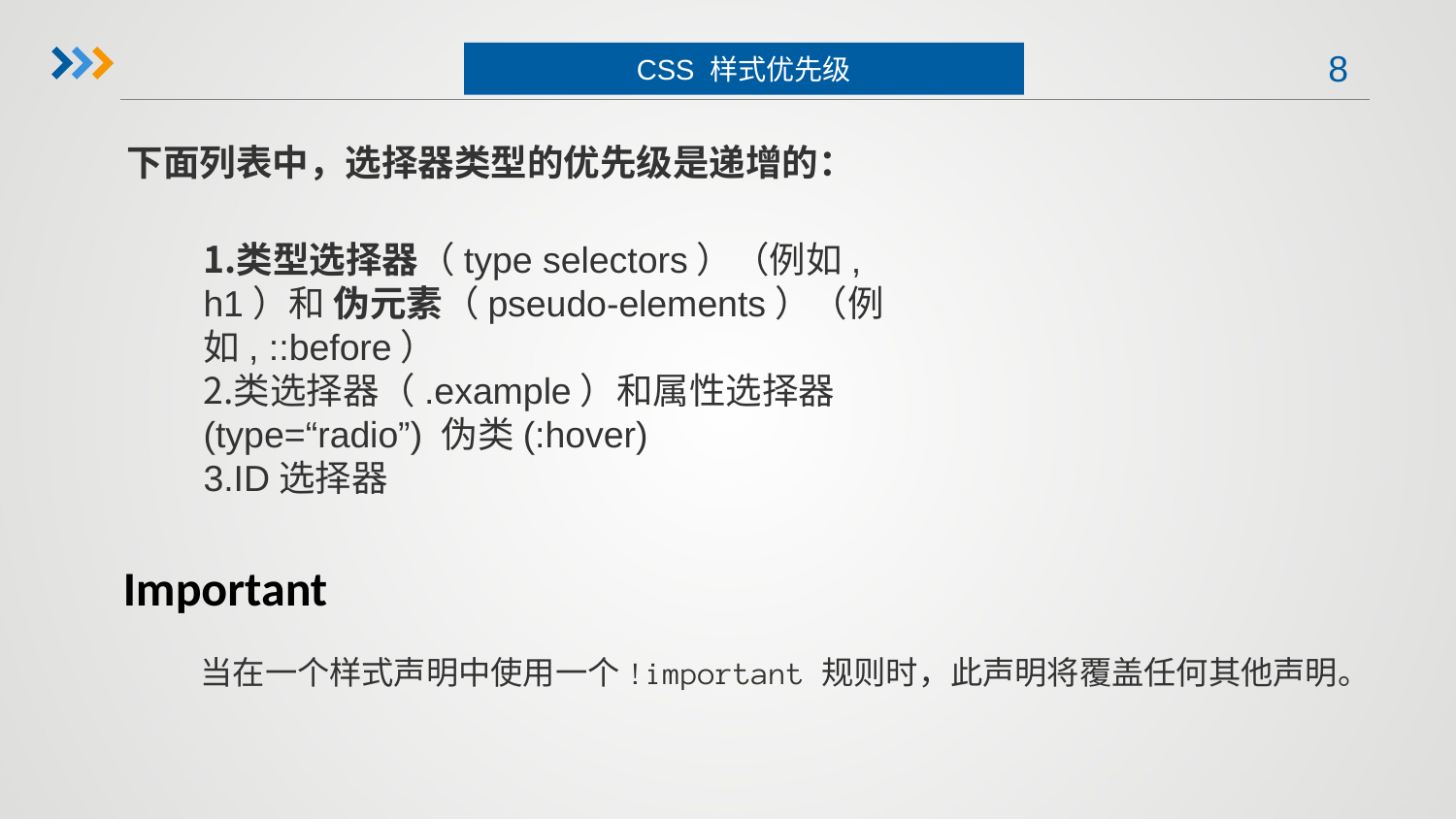

CSS 样式优先级
下面列表中，选择器类型的优先级是递增的：
类型选择器（type selectors）（例如, h1）和 伪元素（pseudo-elements）（例如, ::before）
类选择器（.example）和属性选择器(type=“radio”) 伪类(:hover)
ID选择器
Important
当在一个样式声明中使用一个!important 规则时，此声明将覆盖任何其他声明。